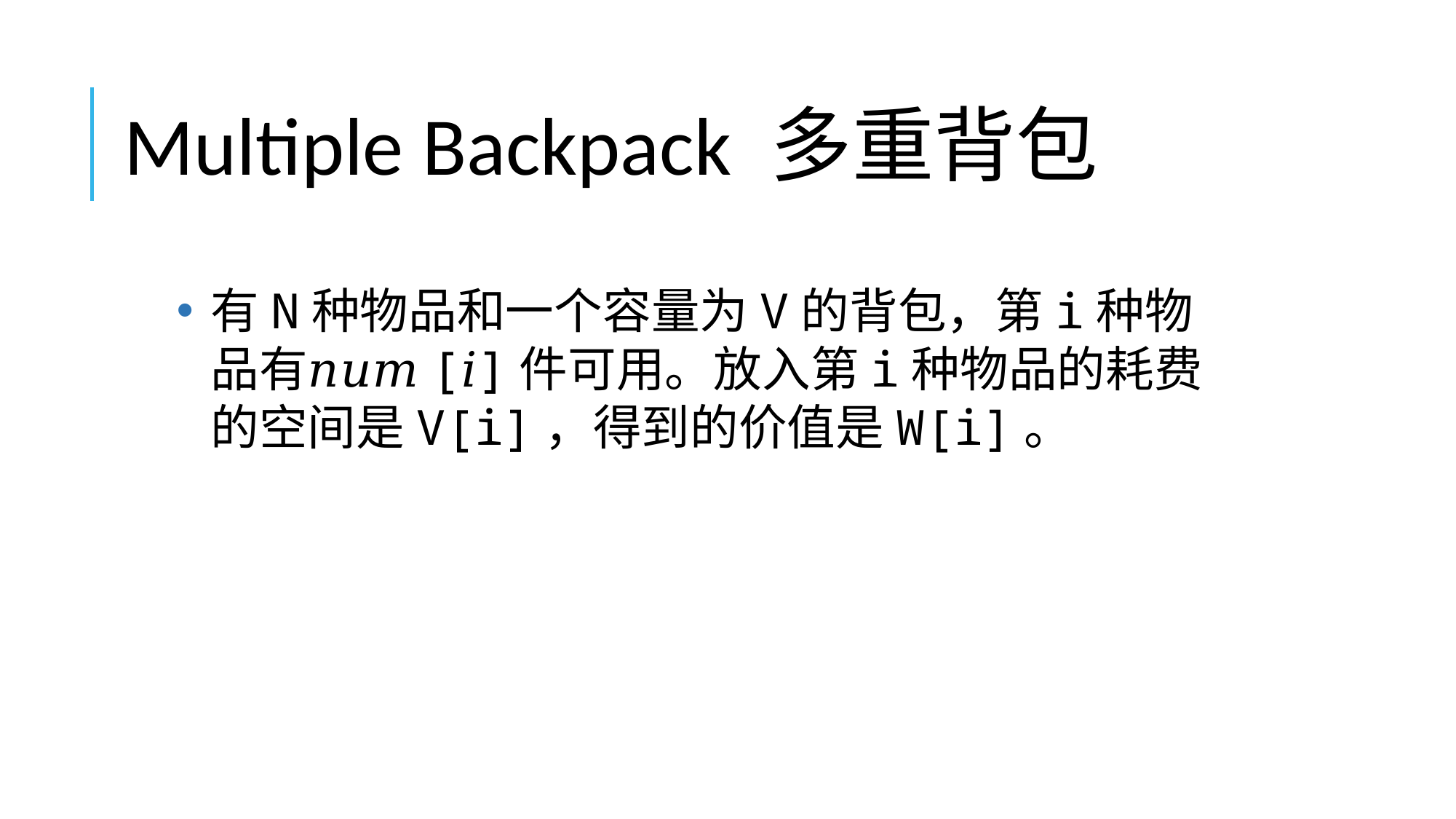

Multiple Backpack 多重背包
有N种物品和一个容量为V的背包，第i种物品有𝑛𝑢𝑚[𝑖]件可用。放入第i种物品的耗费的空间是V[i]，得到的价值是W[i]。